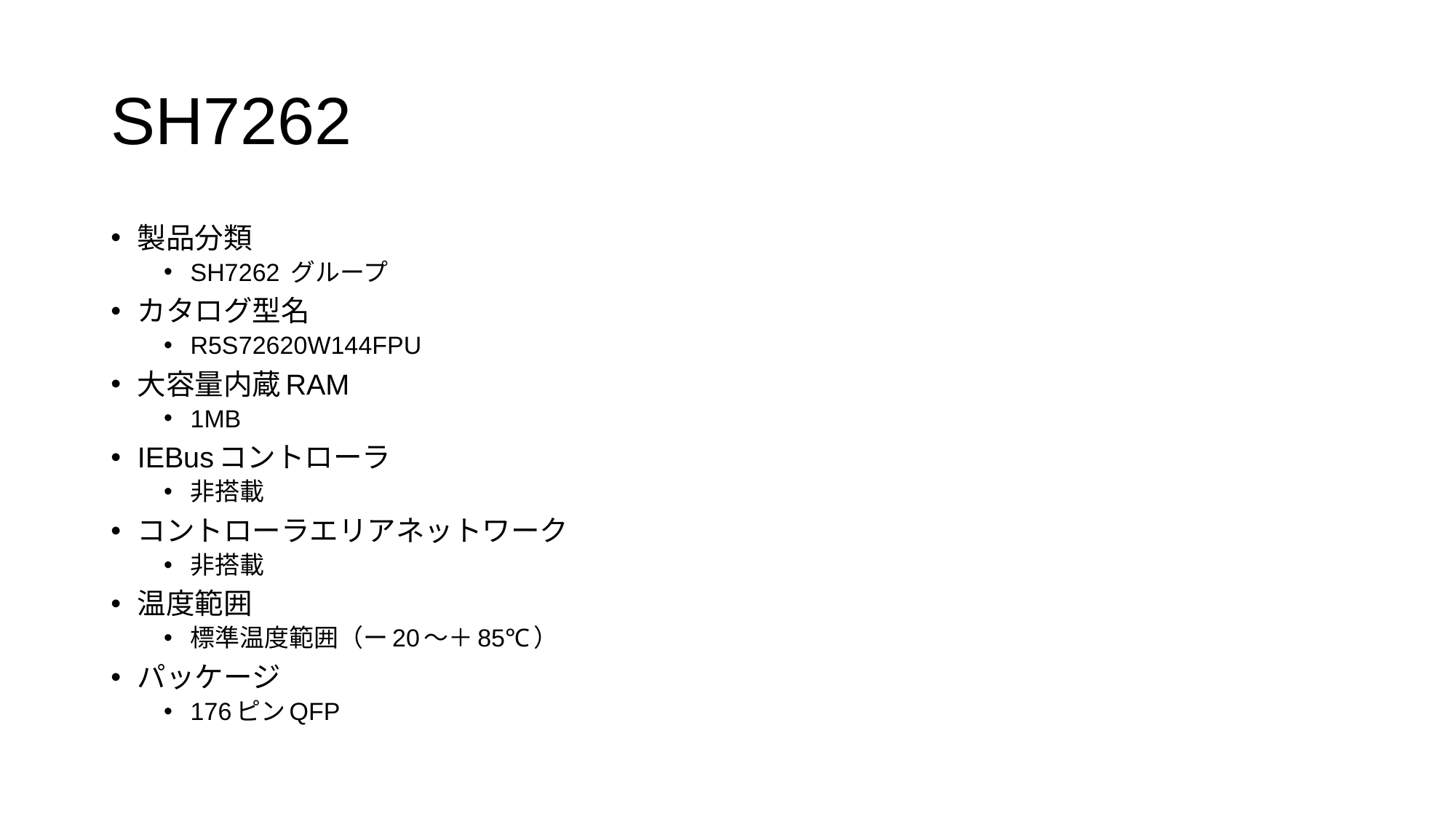

# SH7262
製品分類
SH7262 グループ
カタログ型名
R5S72620W144FPU
大容量内蔵RAM
1MB
IEBusコントローラ
非搭載
コントローラエリアネットワーク
非搭載
温度範囲
標準温度範囲（ー20～＋85℃）
パッケージ
176ピンQFP